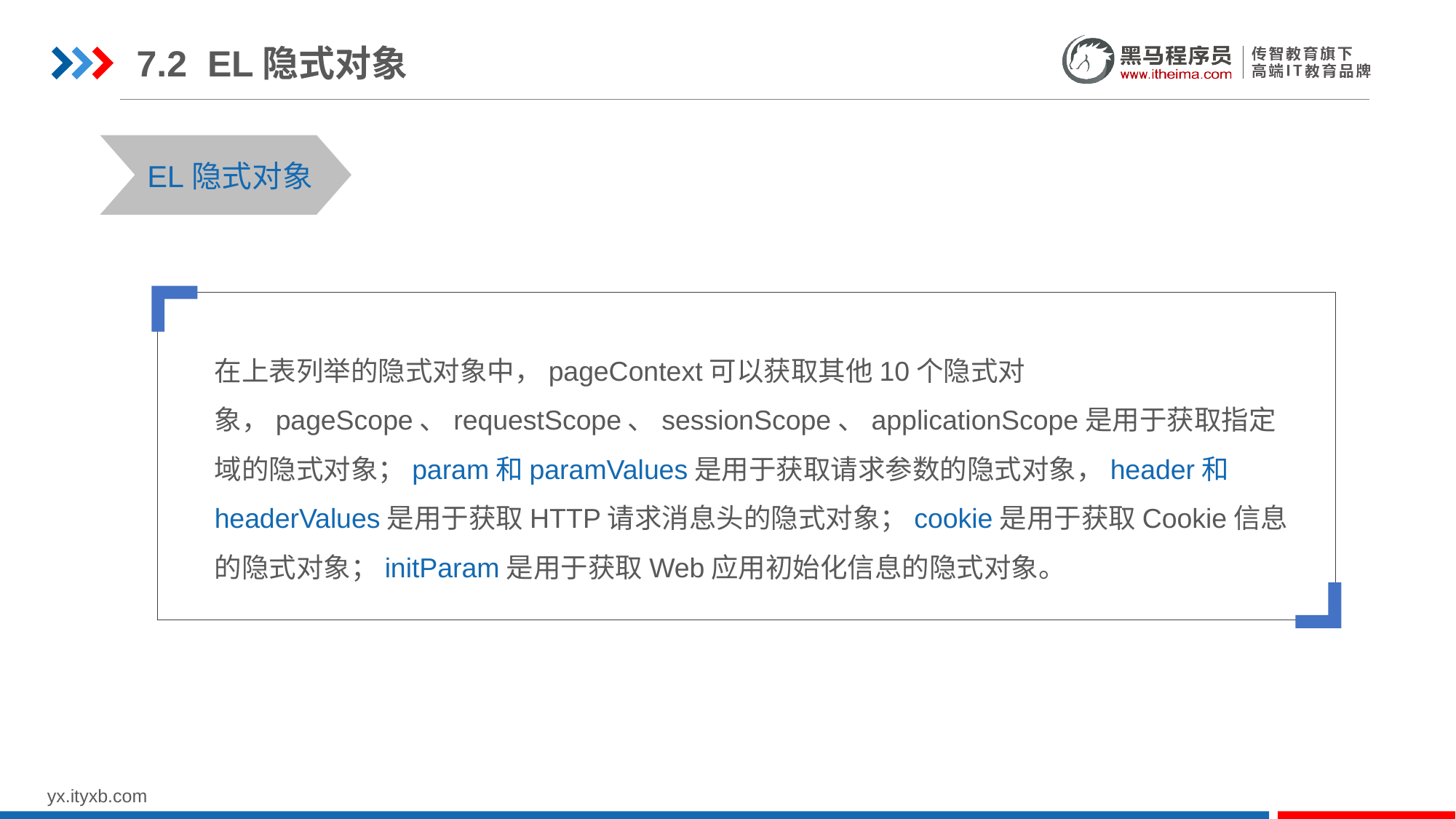

7.2  EL隐式对象

EL隐式对象

在上表列举的隐式对象中，pageContext可以获取其他10个隐式对象，pageScope、requestScope、sessionScope、applicationScope是用于获取指定域的隐式对象；param和paramValues是用于获取请求参数的隐式对象，header和headerValues是用于获取HTTP请求消息头的隐式对象；cookie是用于获取Cookie信息的隐式对象；initParam是用于获取Web应用初始化信息的隐式对象。